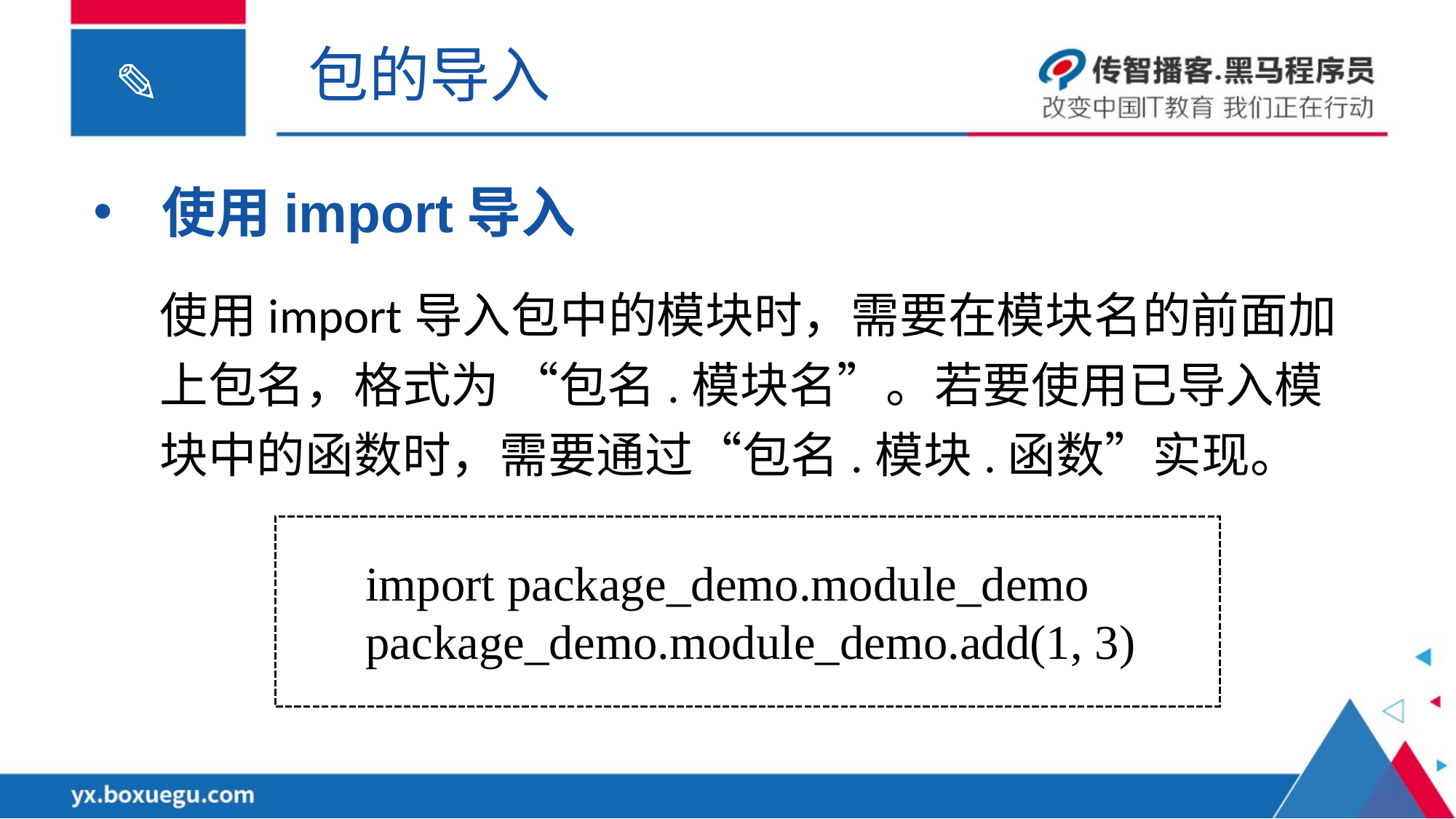

包的导入
使用import导入
使用import导入包中的模块时，需要在模块名的前面加上包名，格式为 “包名.模块名”。若要使用已导入模块中的函数时，需要通过“包名.模块.函数”实现。

import package_demo.module_demo
package_demo.module_demo.add(1, 3)